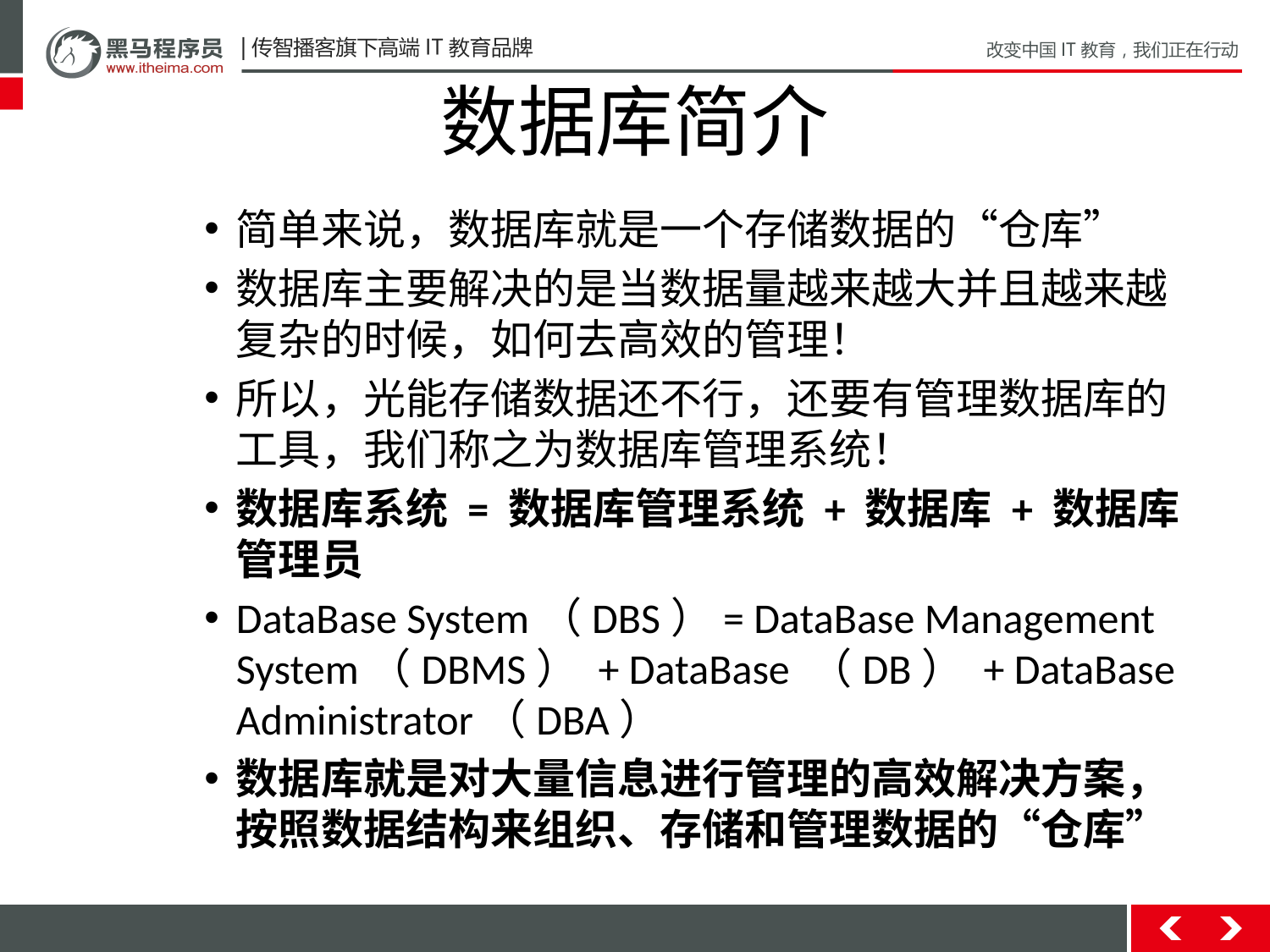

# 数据库简介
简单来说，数据库就是一个存储数据的“仓库”
数据库主要解决的是当数据量越来越大并且越来越复杂的时候，如何去高效的管理！
所以，光能存储数据还不行，还要有管理数据库的工具，我们称之为数据库管理系统！
数据库系统 = 数据库管理系统 + 数据库 + 数据库管理员
DataBase System（DBS）= DataBase Management System（DBMS） + DataBase （DB） + DataBase Administrator（DBA）
数据库就是对大量信息进行管理的高效解决方案，按照数据结构来组织、存储和管理数据的“仓库”